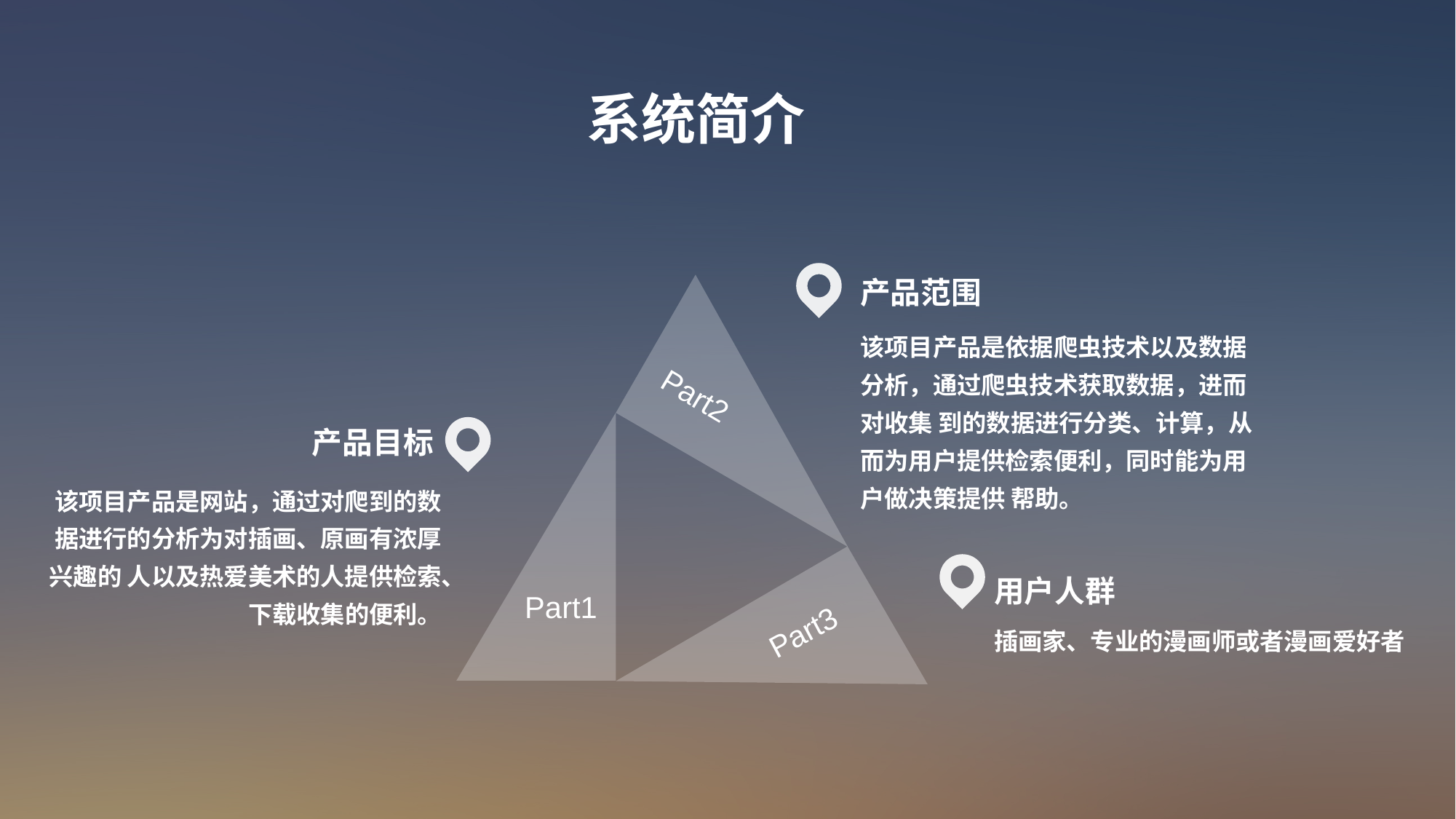

系统简介

产品范围
该项目产品是依据爬虫技术以及数据分析，通过爬虫技术获取数据，进而对收集 到的数据进行分类、计算，从而为用户提供检索便利，同时能为用户做决策提供 帮助。

Part2

产品目标

该项目产品是网站，通过对爬到的数据进行的分析为对插画、原画有浓厚 兴趣的 人以及热爱美术的人提供检索、下载收集的便利。

用户人群
Part1

Part3
插画家、专业的漫画师或者漫画爱好者